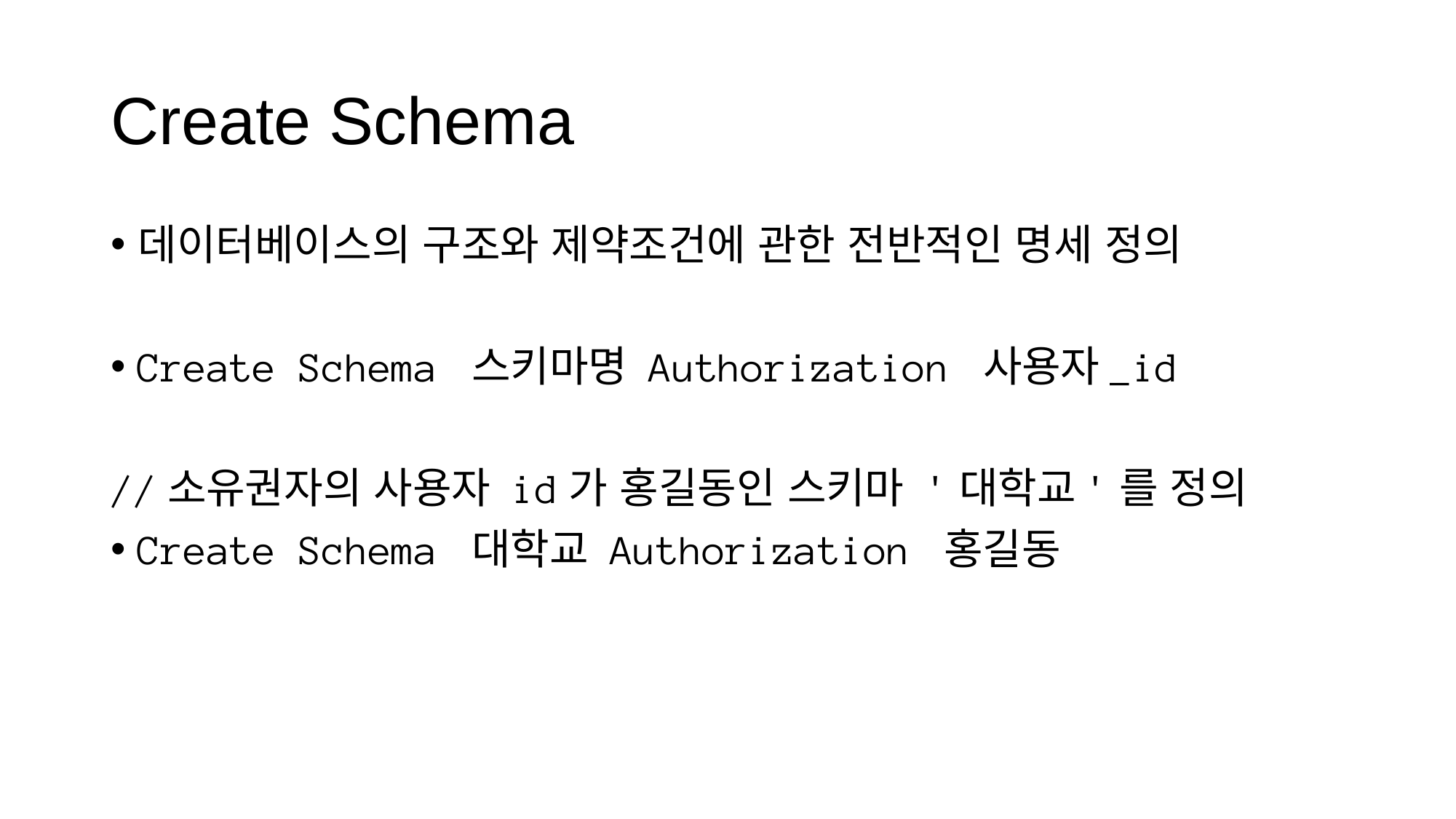

# Create Schema
데이터베이스의 구조와 제약조건에 관한 전반적인 명세 정의

Create Schema 스키마명 Authorization 사용자_id

//소유권자의 사용자 id가 홍길동인 스키마 '대학교'를 정의
Create Schema 대학교 Authorization 홍길동